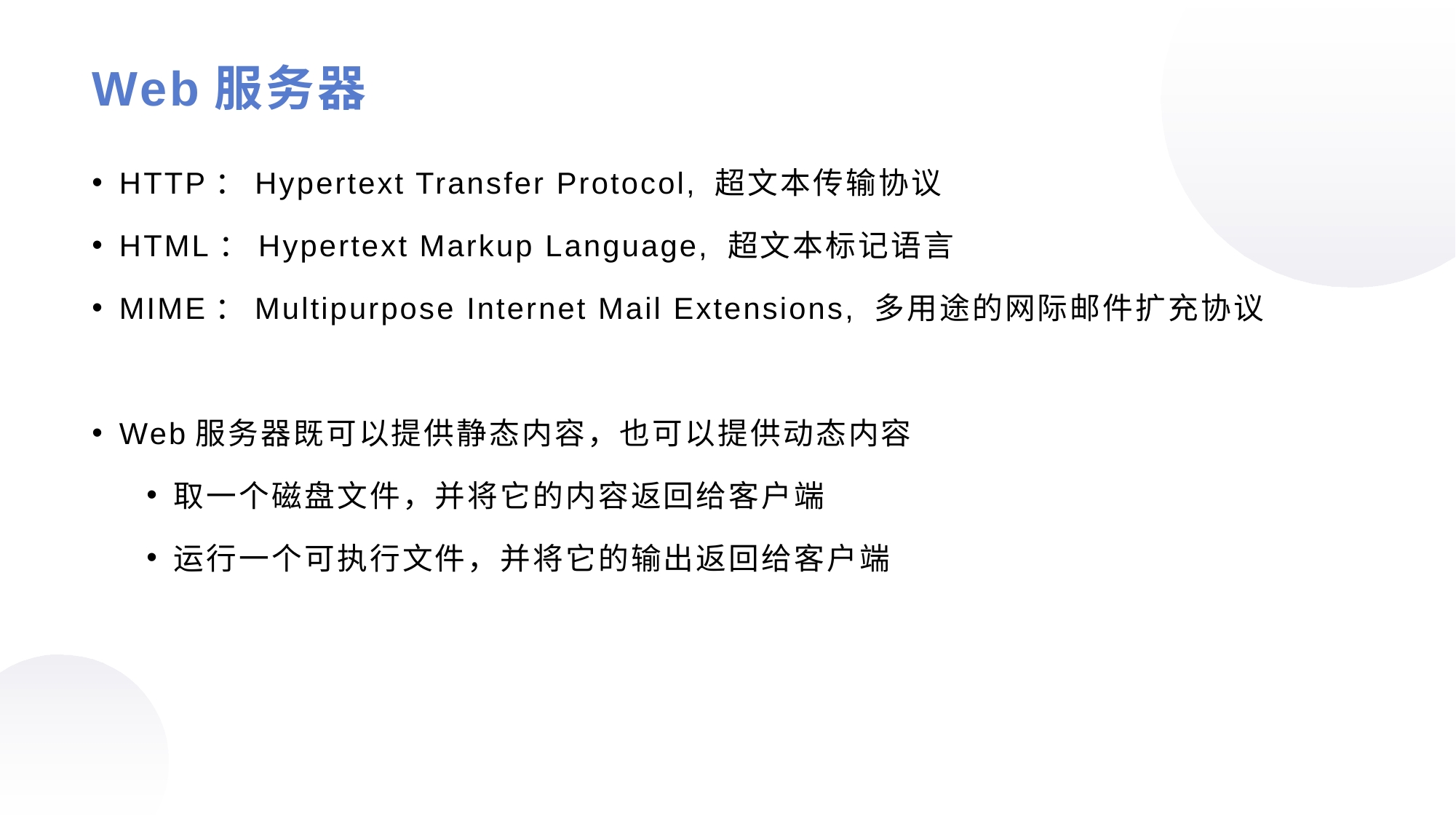

Web服务器
HTTP：Hypertext Transfer Protocol, 超文本传输协议
HTML：Hypertext Markup Language, 超文本标记语言
MIME：Multipurpose Internet Mail Extensions, 多用途的网际邮件扩充协议

Web服务器既可以提供静态内容，也可以提供动态内容
取一个磁盘文件，并将它的内容返回给客户端
运行一个可执行文件，并将它的输出返回给客户端